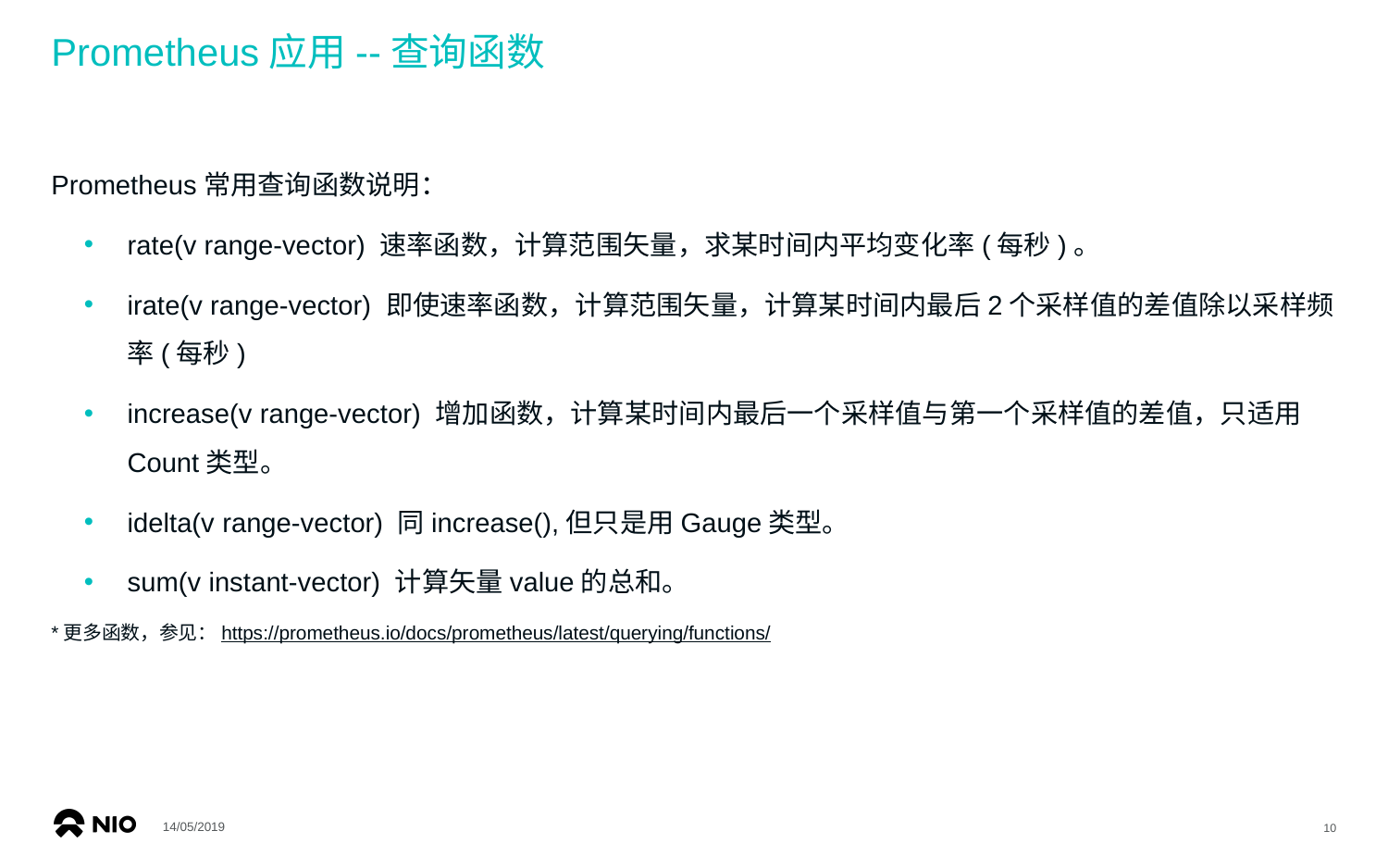

# Prometheus应用--查询函数
Prometheus常用查询函数说明：
rate(v range-vector) 速率函数，计算范围矢量，求某时间内平均变化率(每秒)。
irate(v range-vector) 即使速率函数，计算范围矢量，计算某时间内最后2个采样值的差值除以采样频率(每秒)
increase(v range-vector) 增加函数，计算某时间内最后一个采样值与第一个采样值的差值，只适用Count类型。
idelta(v range-vector) 同increase(),但只是用Gauge类型。
sum(v instant-vector) 计算矢量value的总和。
*更多函数，参见：https://prometheus.io/docs/prometheus/latest/querying/functions/

14/05/2019

10